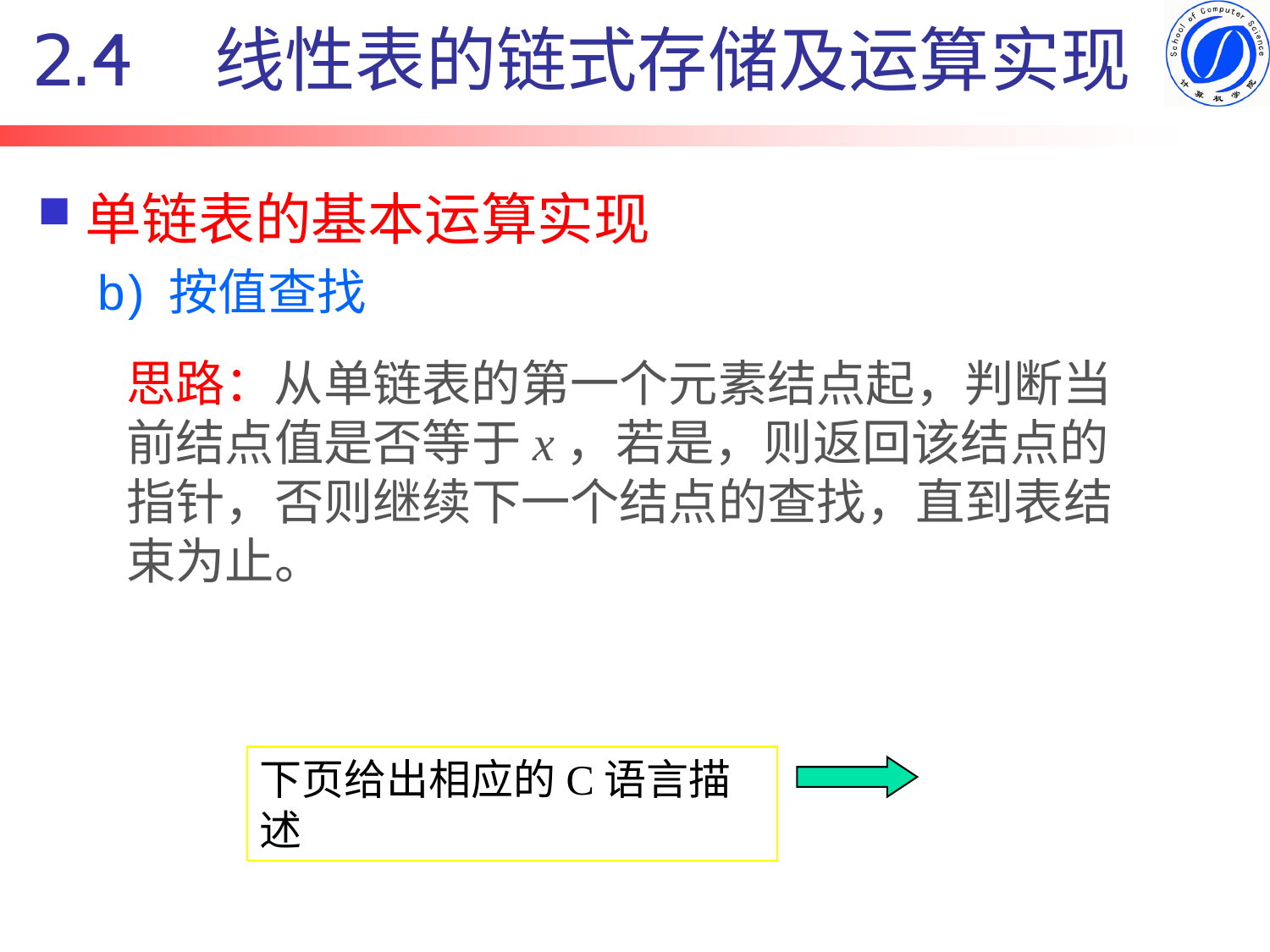

2.4   线性表的链式存储及运算实现
# 单链表的基本运算实现
按值查找
思路：从单链表的第一个元素结点起，判断当前结点值是否等于x，若是，则返回该结点的指针，否则继续下一个结点的查找，直到表结束为止。
下页给出相应的C语言描述